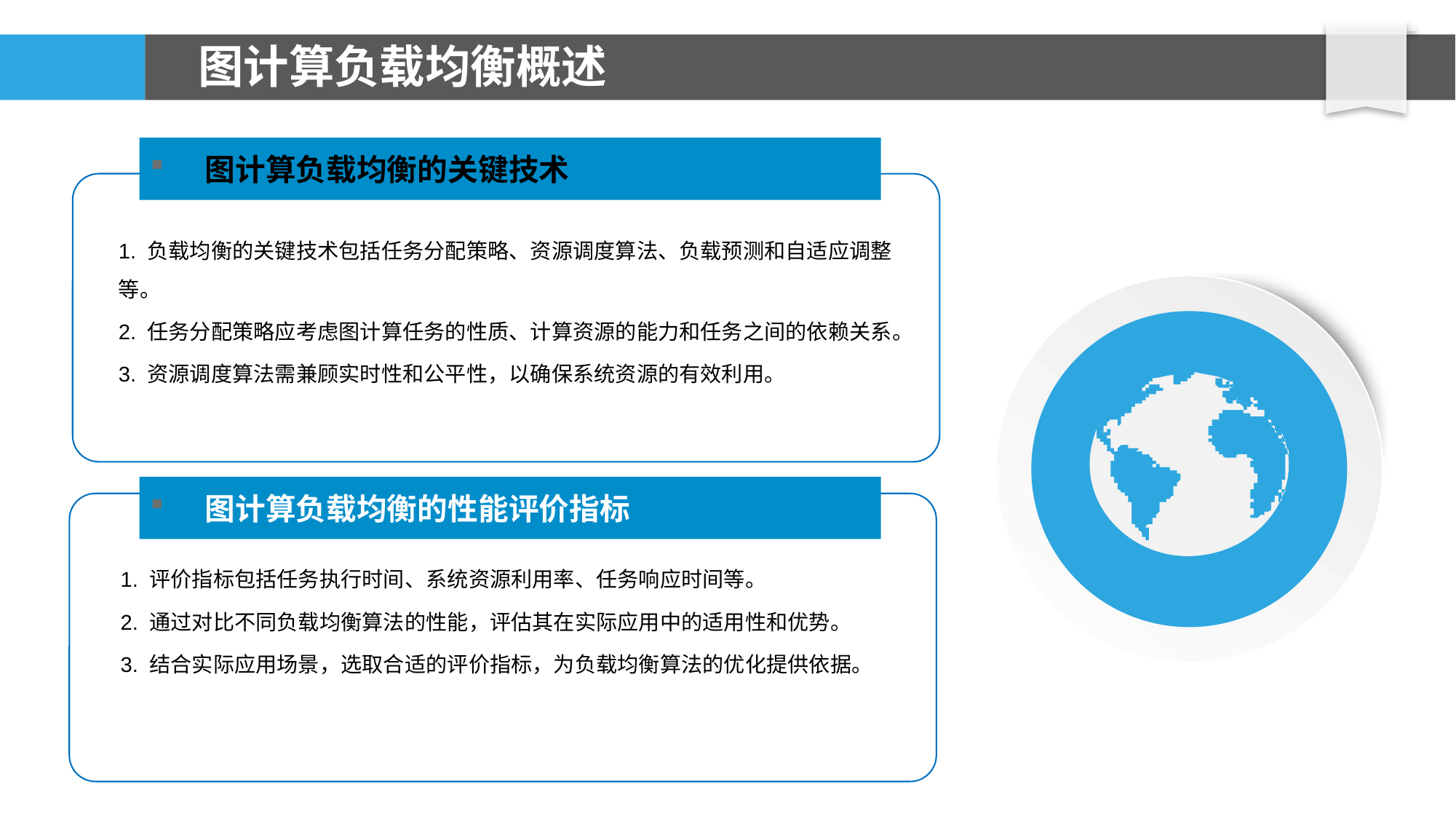

# 图计算负载均衡概述
图计算负载均衡的关键技术
1. 负载均衡的关键技术包括任务分配策略、资源调度算法、负载预测和自适应调整等。
2. 任务分配策略应考虑图计算任务的性质、计算资源的能力和任务之间的依赖关系。
3. 资源调度算法需兼顾实时性和公平性，以确保系统资源的有效利用。
图计算负载均衡的性能评价指标
1. 评价指标包括任务执行时间、系统资源利用率、任务响应时间等。
2. 通过对比不同负载均衡算法的性能，评估其在实际应用中的适用性和优势。
3. 结合实际应用场景，选取合适的评价指标，为负载均衡算法的优化提供依据。